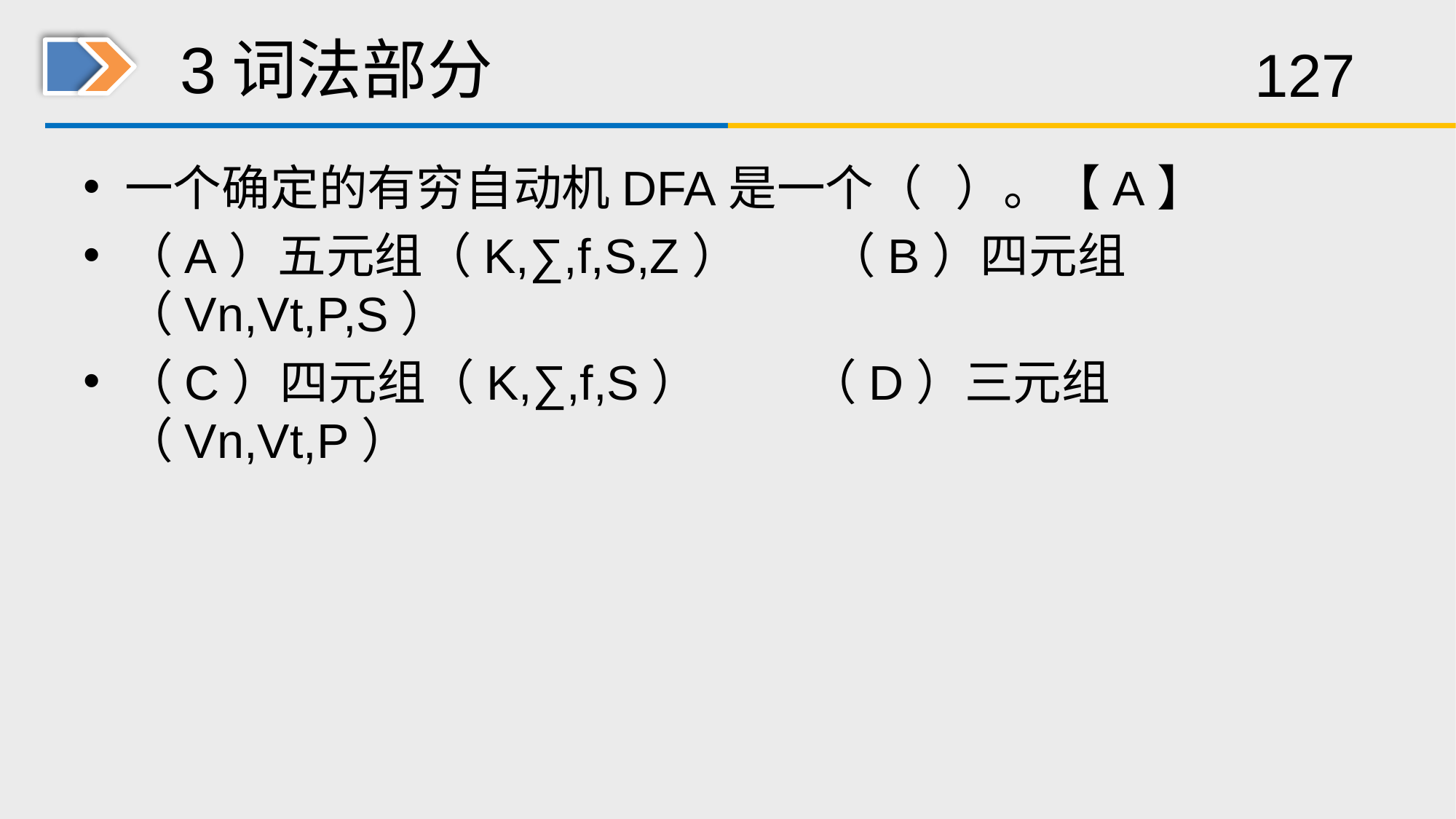

# 3词法部分
127
一个确定的有穷自动机DFA是一个（   ）。【A】
（A）五元组（K,∑,f,S,Z）        （B）四元组（Vn,Vt,P,S）
（C）四元组（K,∑,f,S）          （D）三元组（Vn,Vt,P）